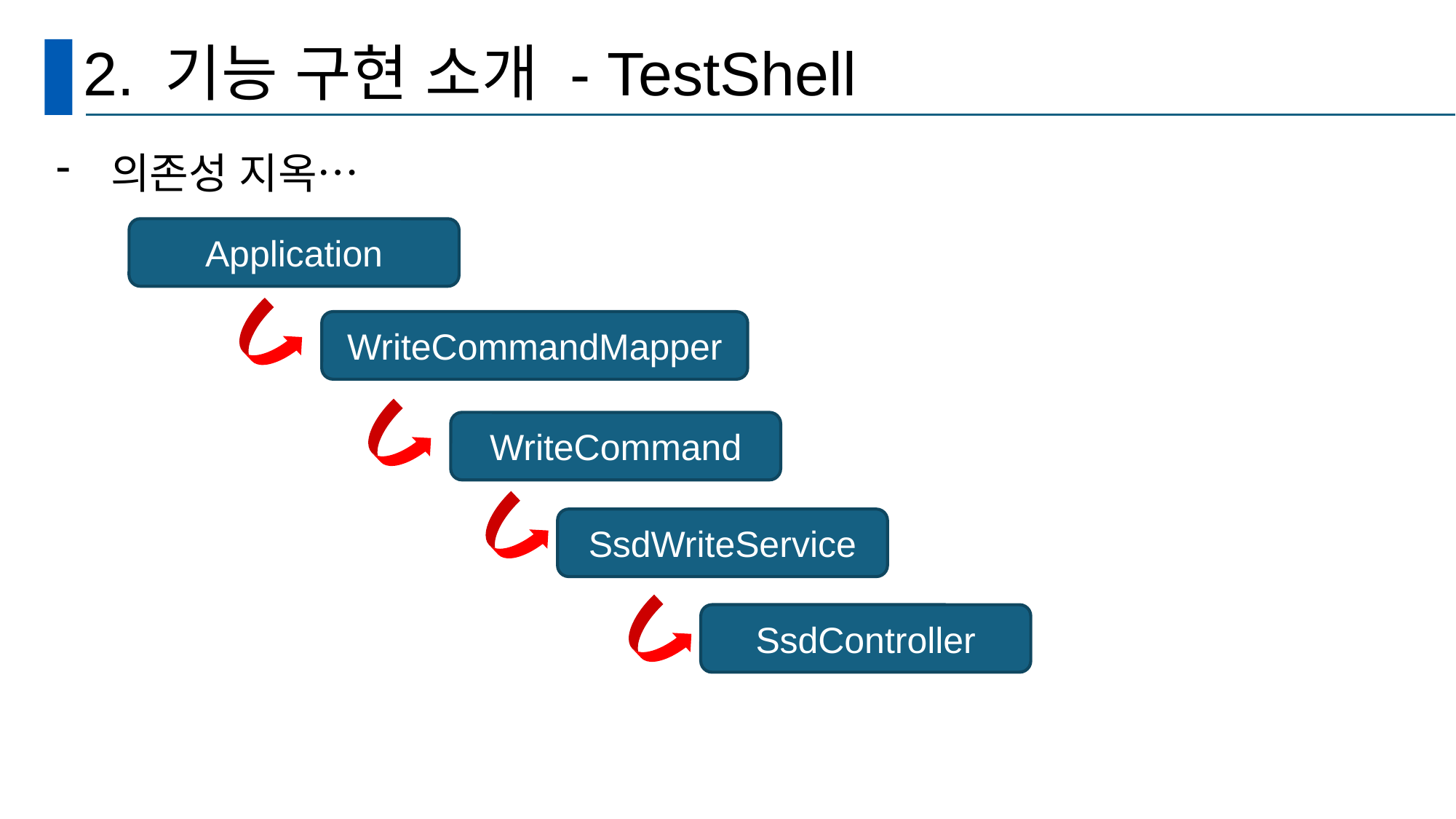

# 2. 기능 구현 소개 - TestShell
의존성 지옥…
Application

WriteCommandMapper

WriteCommand

SsdWriteService

SsdController